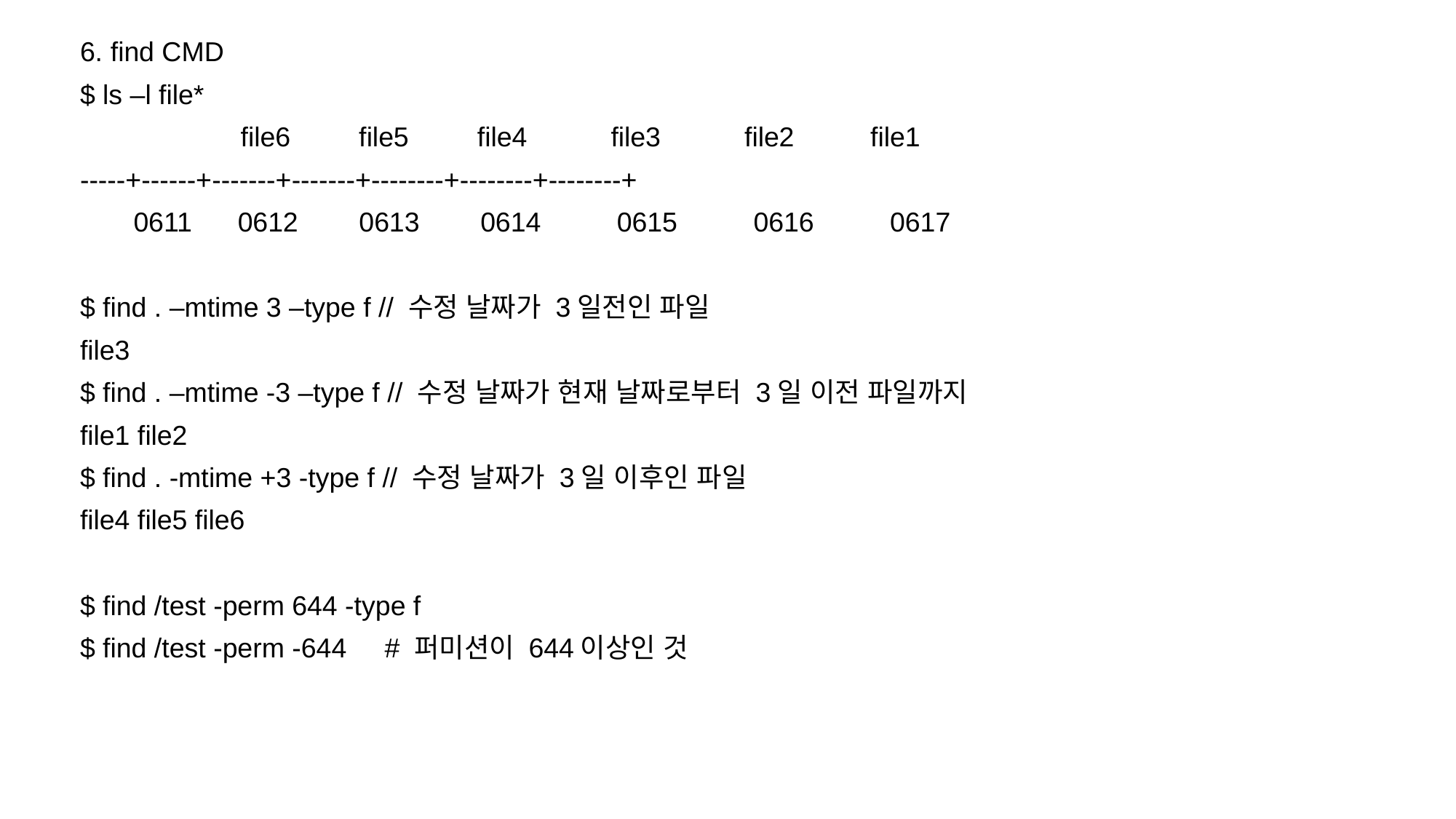

6. find CMD
$ ls –l file*
                     file6         file5         file4           file3           file2          file1
-----+------+-------+-------+--------+--------+--------+
       0611      0612        0613        0614          0615          0616          0617

$ find . –mtime 3 –type f // 수정 날짜가 3일전인 파일
file3
$ find . –mtime -3 –type f // 수정 날짜가 현재 날짜로부터 3일 이전 파일까지
file1 file2
$ find . -mtime +3 -type f // 수정 날짜가 3일 이후인 파일
file4 file5 file6

$ find /test -perm 644 -type f
$ find /test -perm -644     # 퍼미션이 644이상인 것